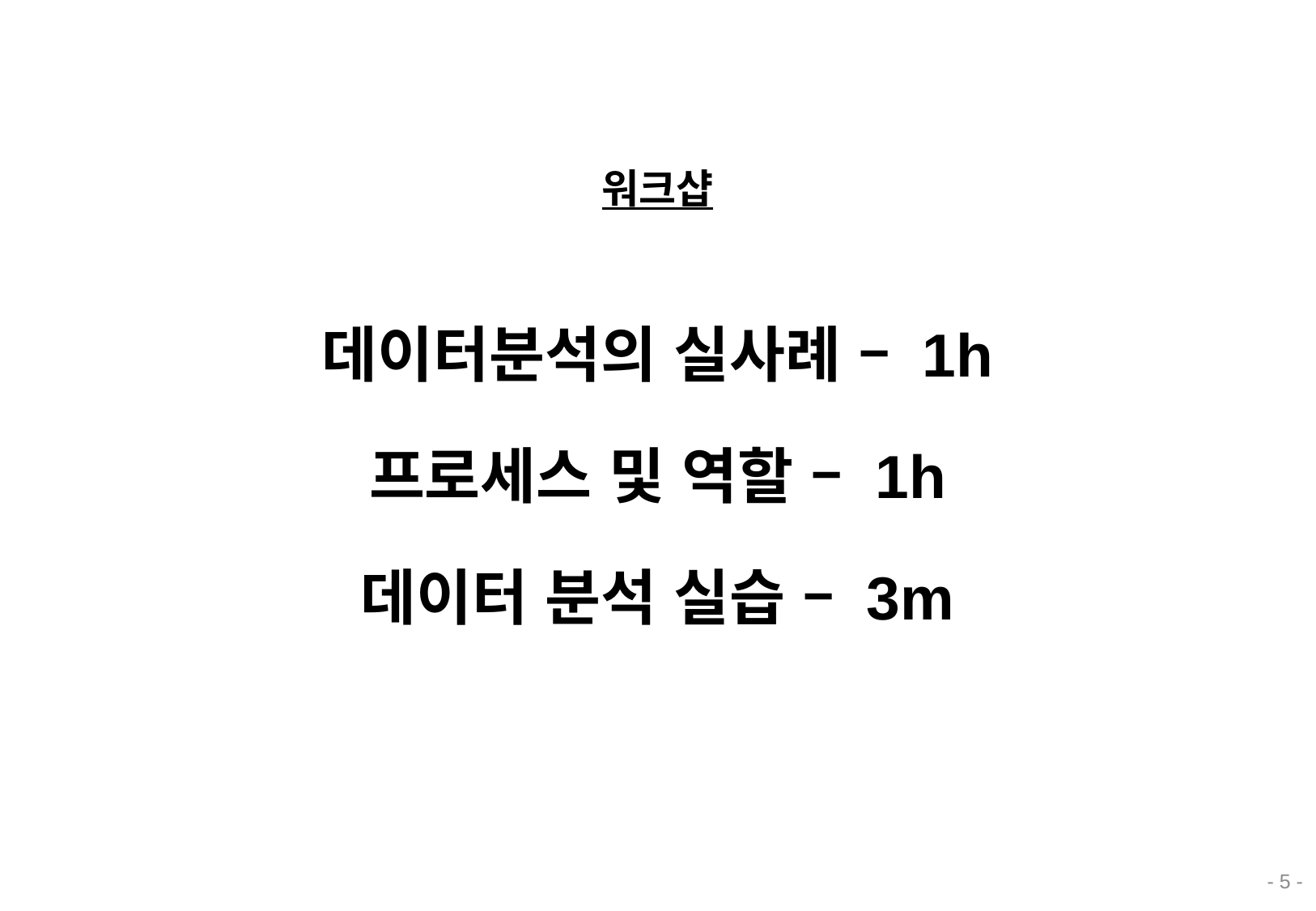

# 워크샵
데이터분석의 실사례 – 1h
프로세스 및 역할 – 1h
데이터 분석 실습 – 3m
- 5 -